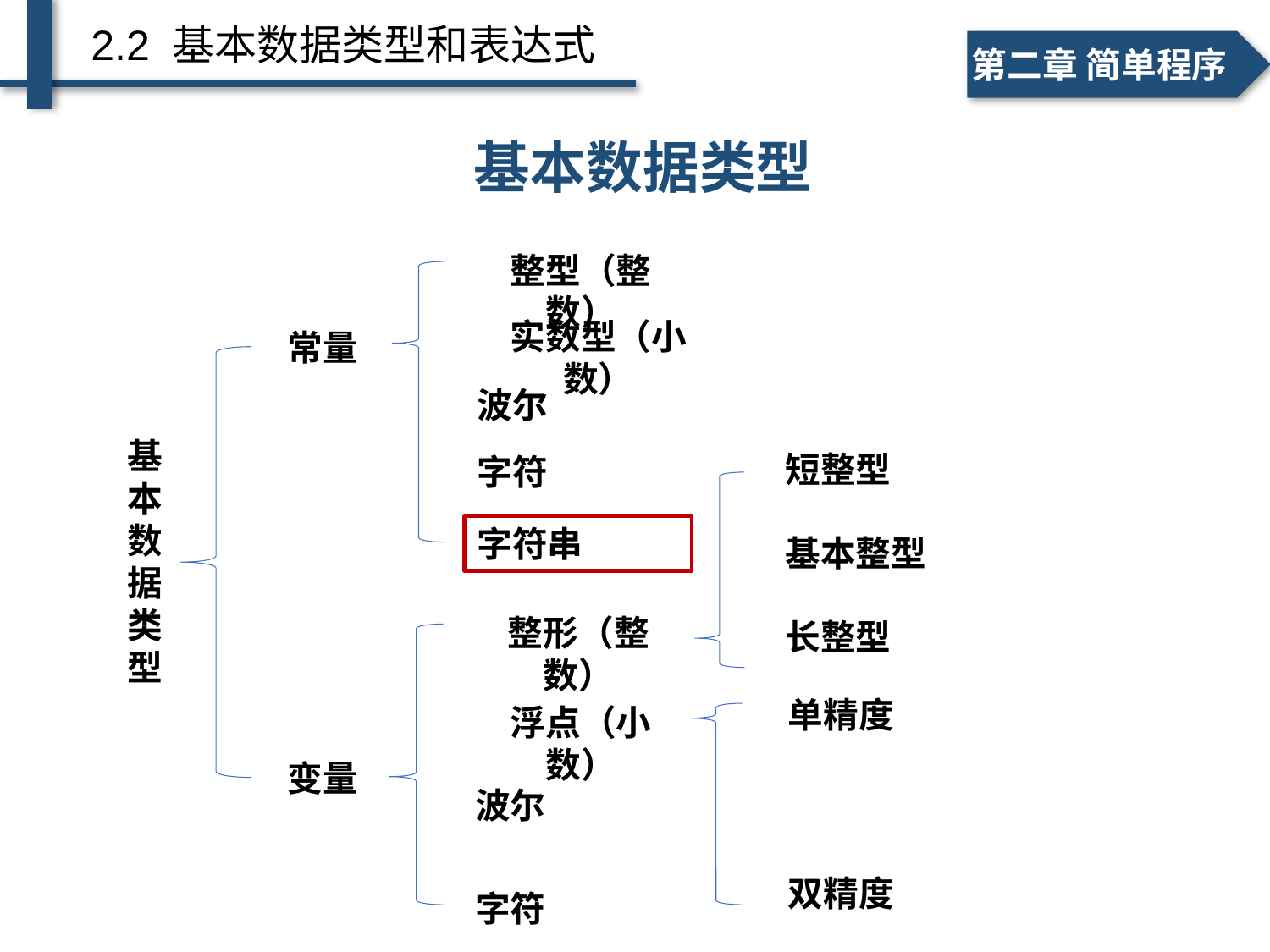

2.2 基本数据类型和表达式
一、个人简介
二、学术成绩

第二章 简单程序

基本数据类型
整型（整数）

实数型（小数）
常量

波尔
基本数据类型
短整型
字符

字符串
基本整型
整形（整数）
长整型

单精度
浮点（小数）

变量
波尔
双精度
字符
10